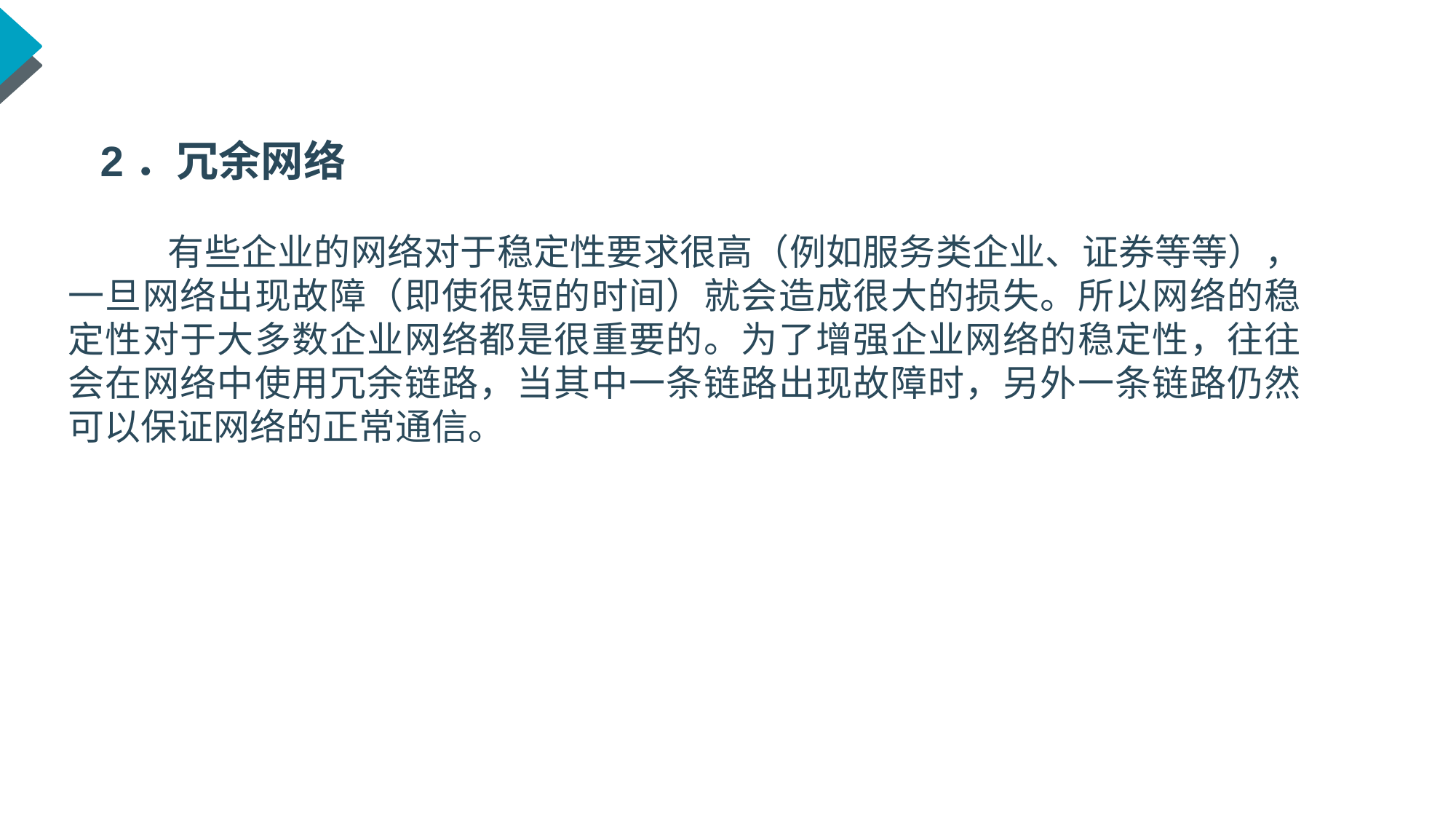

2．冗余网络

       有些企业的网络对于稳定性要求很高（例如服务类企业、证券等等），一旦网络出现故障（即使很短的时间）就会造成很大的损失。所以网络的稳定性对于大多数企业网络都是很重要的。为了增强企业网络的稳定性，往往会在网络中使用冗余链路，当其中一条链路出现故障时，另外一条链路仍然可以保证网络的正常通信。